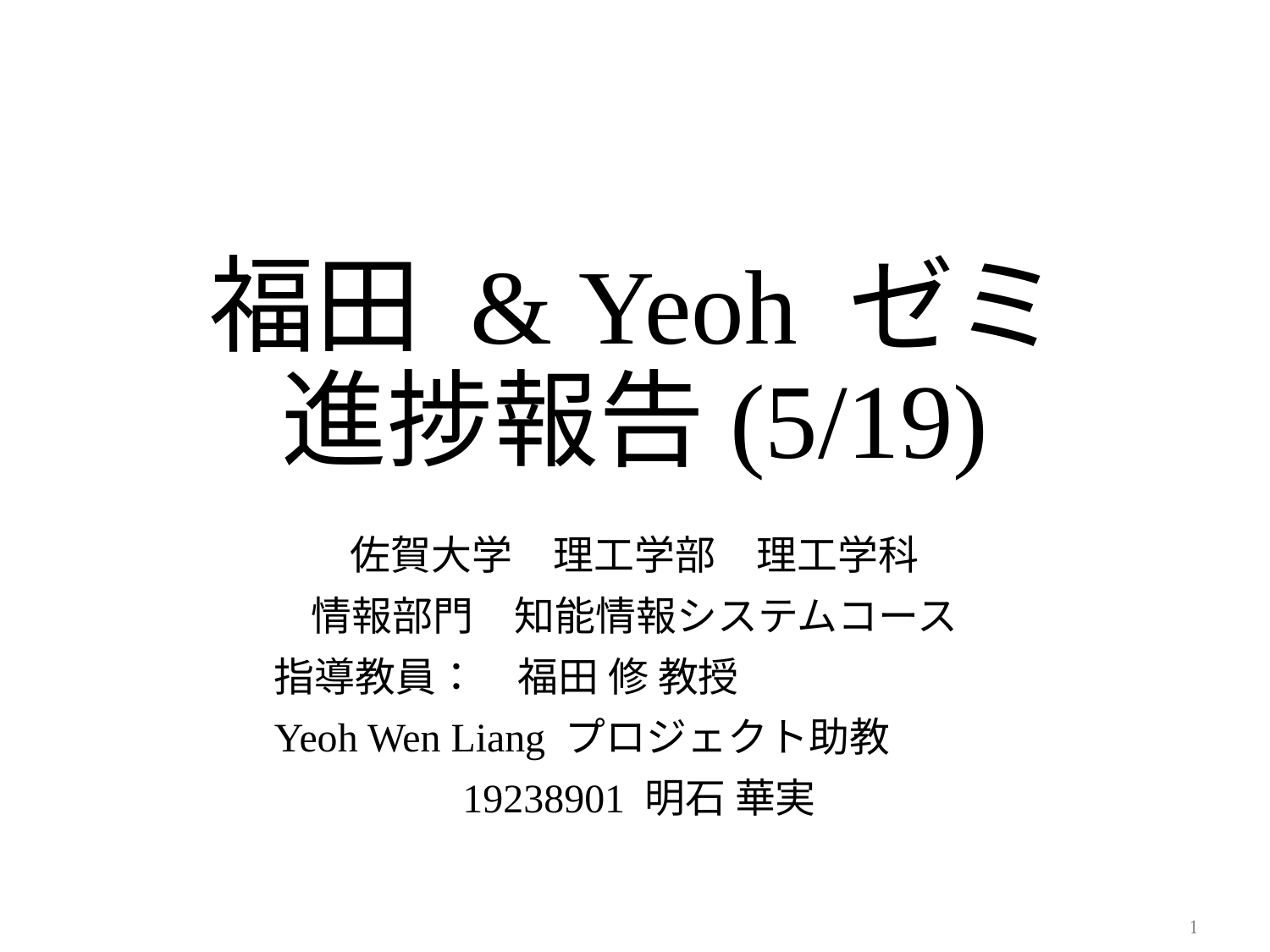

# 福田 & Yeoh ゼミ 進捗報告(5/19)
佐賀大学　理工学部　理工学科
情報部門　知能情報システムコース
	指導教員：	福田 修 教授
			Yeoh Wen Liang プロジェクト助教
 19238901 明石 華実
1